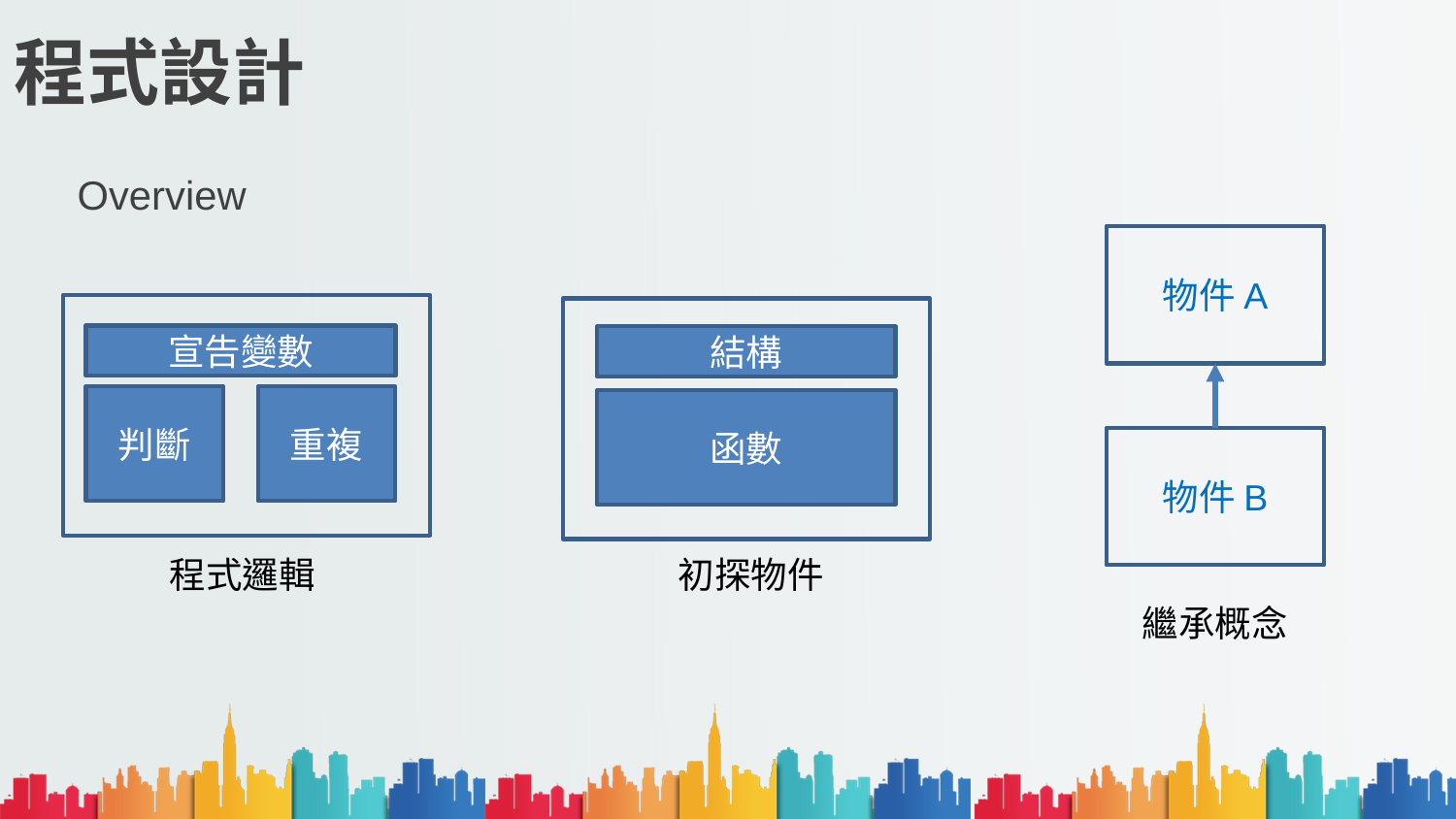

# 程式設計
Overview
物件A

宣告變數
結構
判斷
重複
函數
物件B
程式邏輯
初探物件
繼承概念